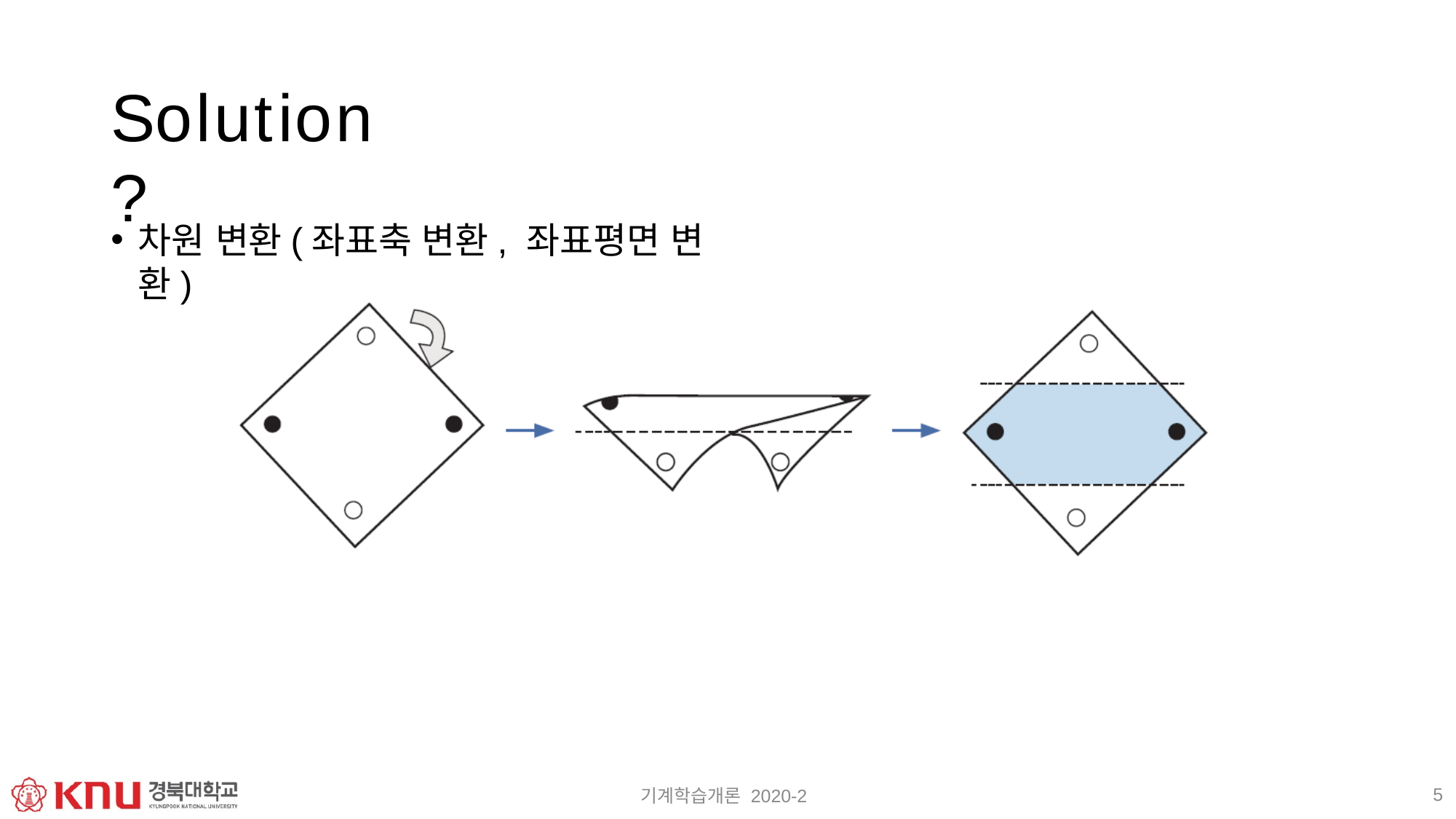

# Solution?
차원 변환(좌표축 변환, 좌표평면 변환)

5
기계학습개론 2020-2